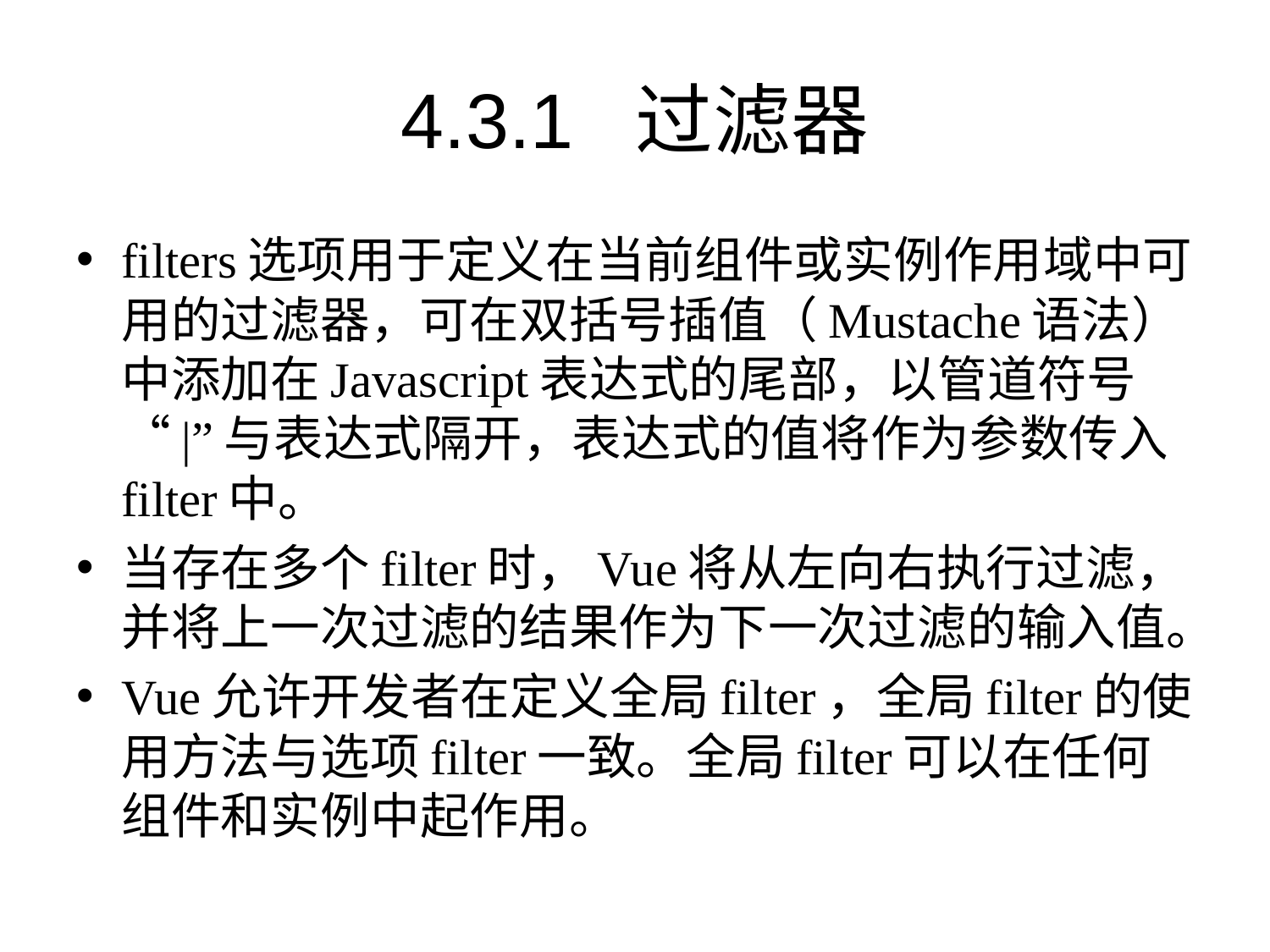

# 4.3.1  过滤器
filters选项用于定义在当前组件或实例作用域中可用的过滤器，可在双括号插值（Mustache语法）中添加在Javascript表达式的尾部，以管道符号“|”与表达式隔开，表达式的值将作为参数传入filter中。
当存在多个filter时，Vue将从左向右执行过滤，并将上一次过滤的结果作为下一次过滤的输入值。
Vue允许开发者在定义全局filter，全局filter的使用方法与选项filter一致。全局filter可以在任何组件和实例中起作用。